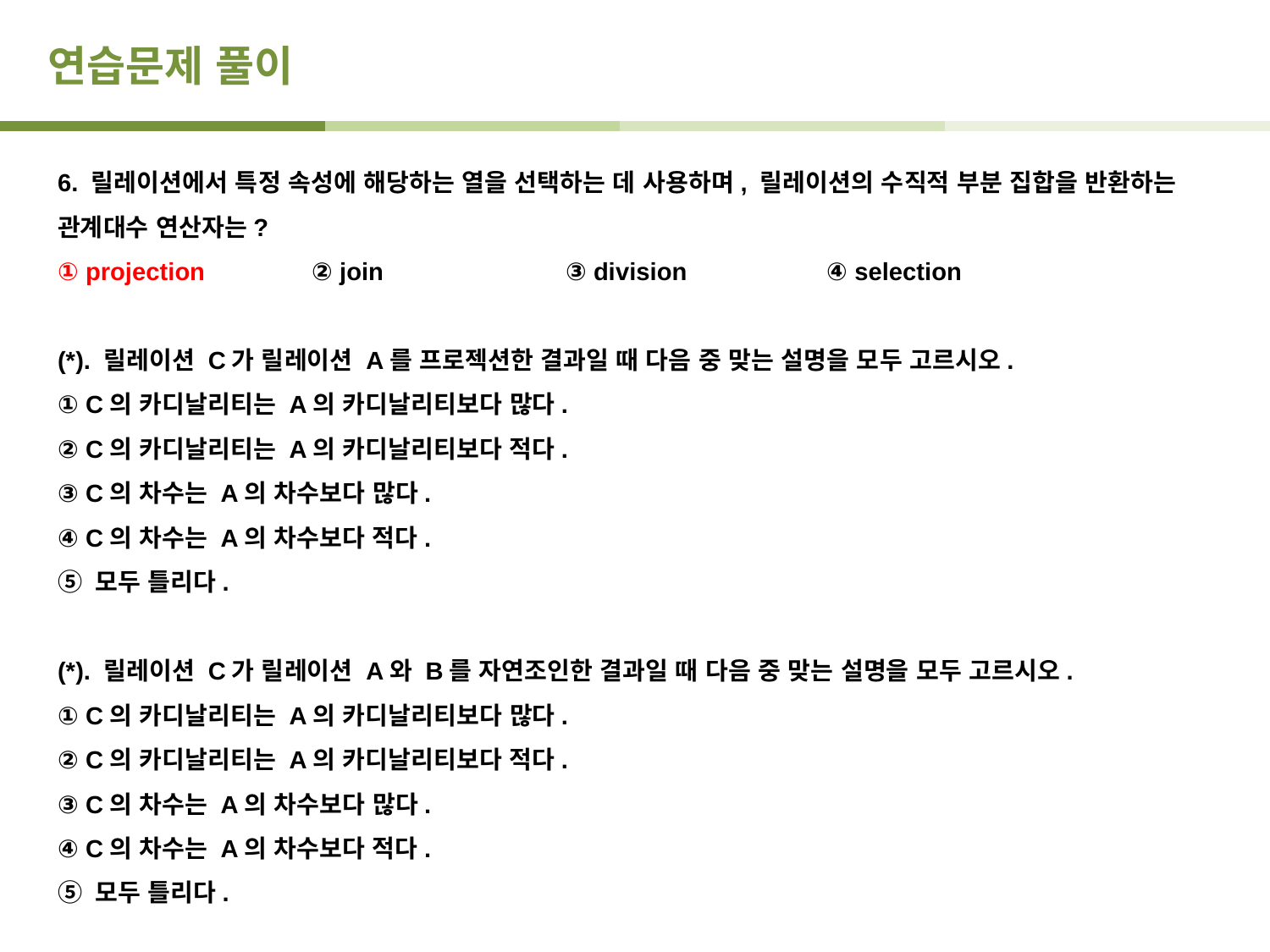

# 연습문제 풀이
6. 릴레이션에서 특정 속성에 해당하는 열을 선택하는 데 사용하며, 릴레이션의 수직적 부분 집합을 반환하는 관계대수 연산자는?
① projection 	② join		③ division		 ④ selection

(*). 릴레이션 C가 릴레이션 A를 프로젝션한 결과일 때 다음 중 맞는 설명을 모두 고르시오.
① C의 카디날리티는 A의 카디날리티보다 많다.
② C의 카디날리티는 A의 카디날리티보다 적다.
③ C의 차수는 A의 차수보다 많다.
④ C의 차수는 A의 차수보다 적다.
⑤ 모두 틀리다.

(*). 릴레이션 C가 릴레이션 A와 B를 자연조인한 결과일 때 다음 중 맞는 설명을 모두 고르시오.
① C의 카디날리티는 A의 카디날리티보다 많다.
② C의 카디날리티는 A의 카디날리티보다 적다.
③ C의 차수는 A의 차수보다 많다.
④ C의 차수는 A의 차수보다 적다.
⑤ 모두 틀리다.